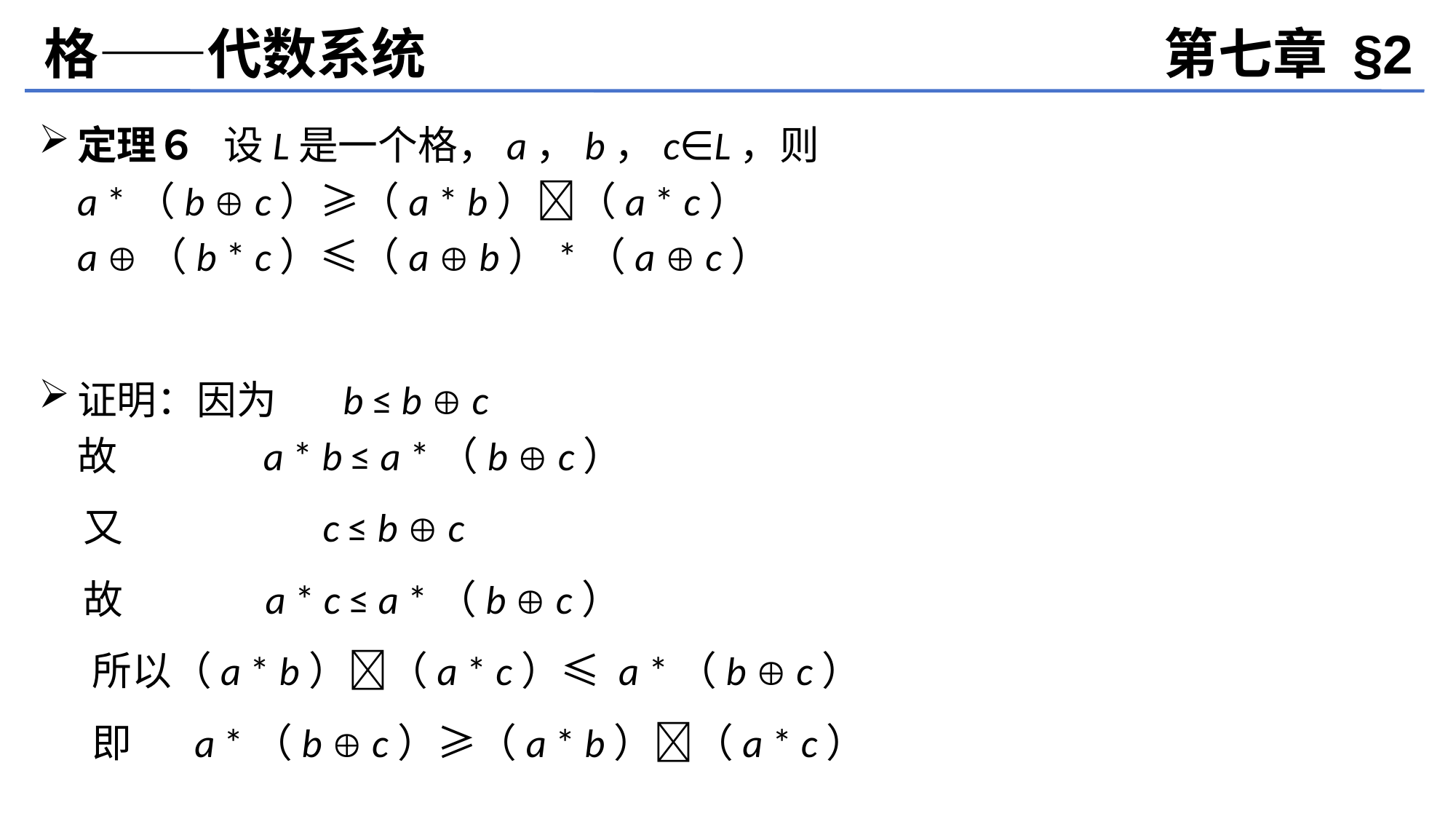

格——代数系统
第七章 §2
定理６   设L是一个格，a，b，c∈L，则
	a *（b ⊕ c）≥（a * b）⊕（a * c）
	a ⊕（b * c）≤（a ⊕ b）*（a ⊕ c）

证明：因为　  b ≤ b ⊕ c
	故　　　  a * b ≤ a *（b ⊕ c）
    又　　　        c ≤ b ⊕ c
    故　　      a * c ≤ a *（b ⊕ c）
     所以（a * b）⊕（a * c）≤ a *（b ⊕ c）
     即      a *（b ⊕ c）≥（a * b）⊕（a * c）